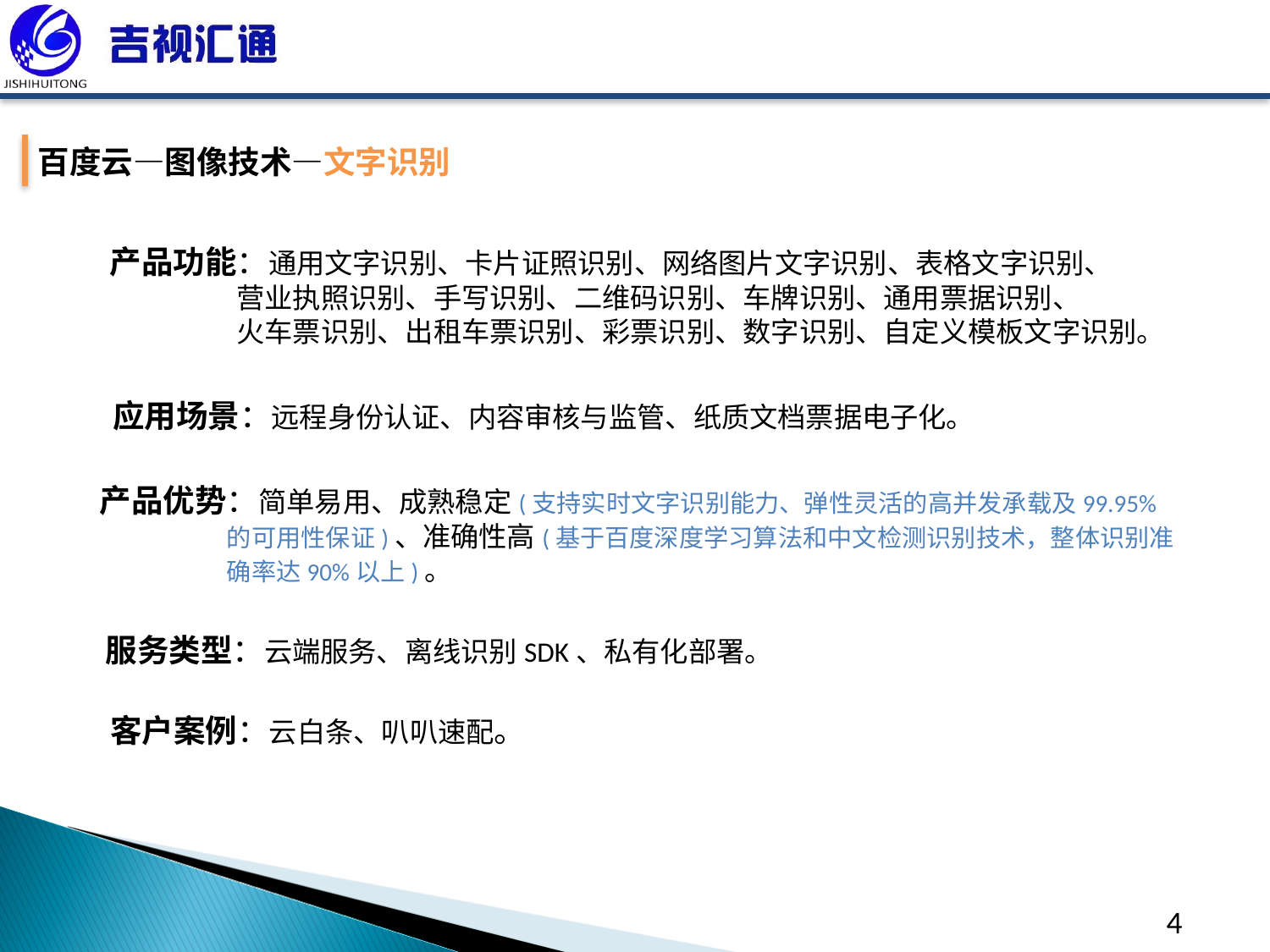

百度云—图像技术—文字识别
产品功能：通用文字识别、卡片证照识别、网络图片文字识别、表格文字识别、
	营业执照识别、手写识别、二维码识别、车牌识别、通用票据识别、
	火车票识别、出租车票识别、彩票识别、数字识别、自定义模板文字识别。
应用场景：远程身份认证、内容审核与监管、纸质文档票据电子化。
产品优势：简单易用、成熟稳定(支持实时文字识别能力、弹性灵活的高并发承载及99.95%
	的可用性保证)、准确性高(基于百度深度学习算法和中文检测识别技术，整体识别准
	确率达90%以上)。
服务类型：云端服务、离线识别SDK、私有化部署。
客户案例：云白条、叭叭速配。
4